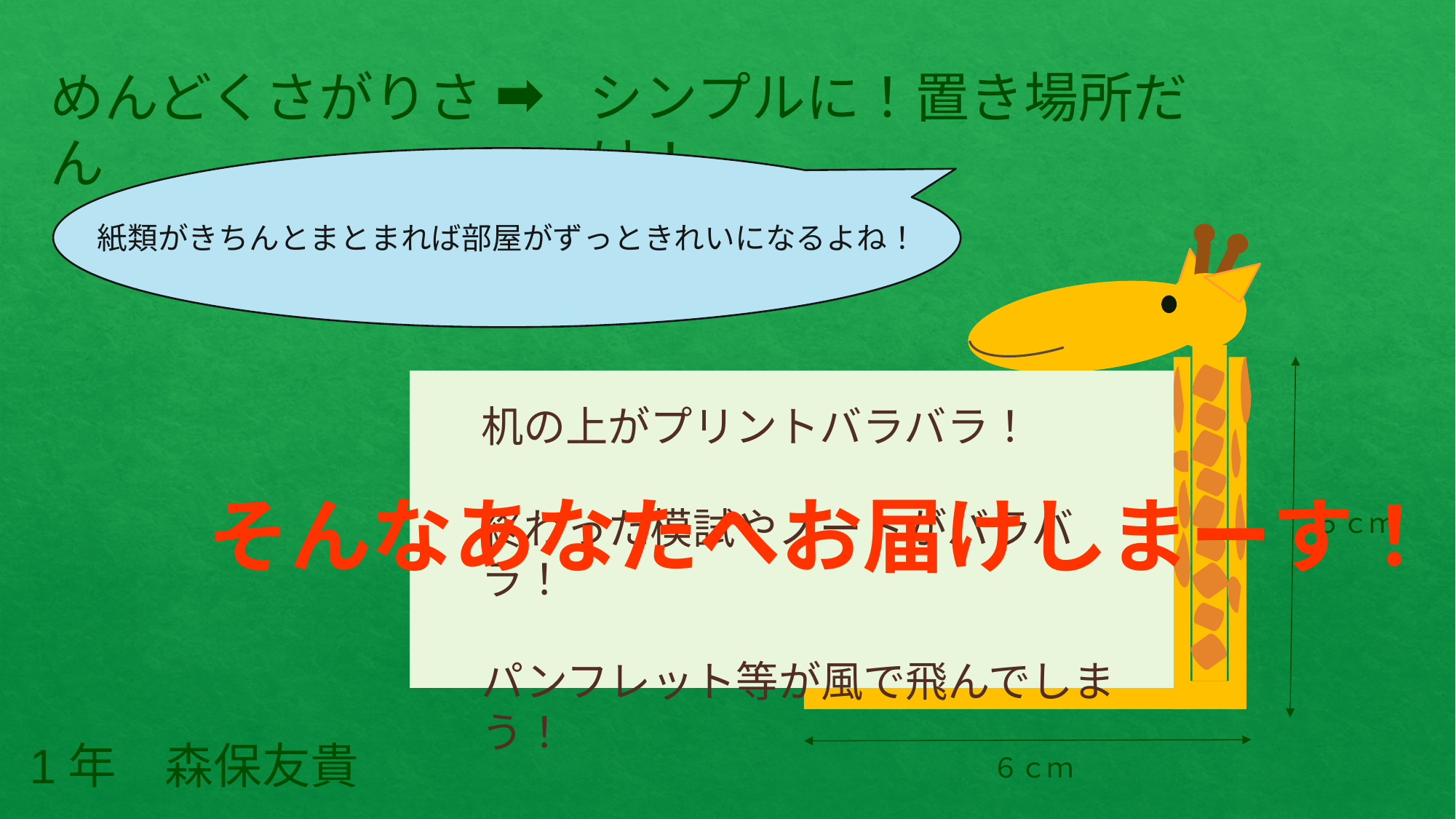

めんどくさがりさん
シンプルに！置き場所だけ！

紙類がきちんとまとまれば部屋がずっときれいになるよね！

机の上がプリントバラバラ！

終わった模試やノートがバラバラ！

パンフレット等が風で飛んでしまう！

そんなあなたへお届けしまーす！

５ｃｍ

1年　森保友貴
６ｃｍ